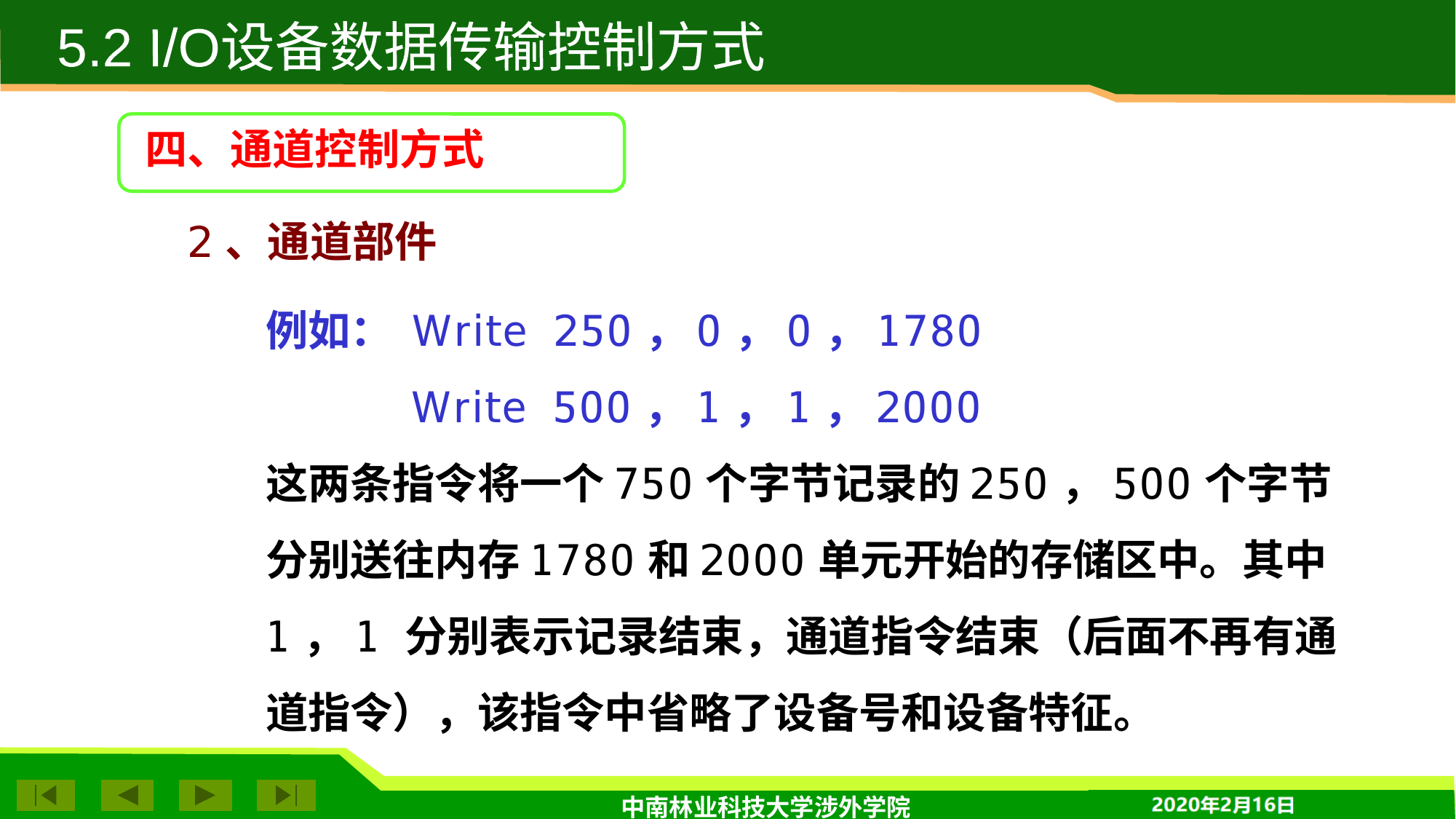

5.2 I/O设备数据传输控制方式

四、通道控制方式
2、通道部件

例如： Write  250，0，0，1780
	   Write  500，1，1，2000
这两条指令将一个750个字节记录的250，500个字节分别送往内存1780和2000单元开始的存储区中。其中1，1 分别表示记录结束，通道指令结束（后面不再有通道指令），该指令中省略了设备号和设备特征。